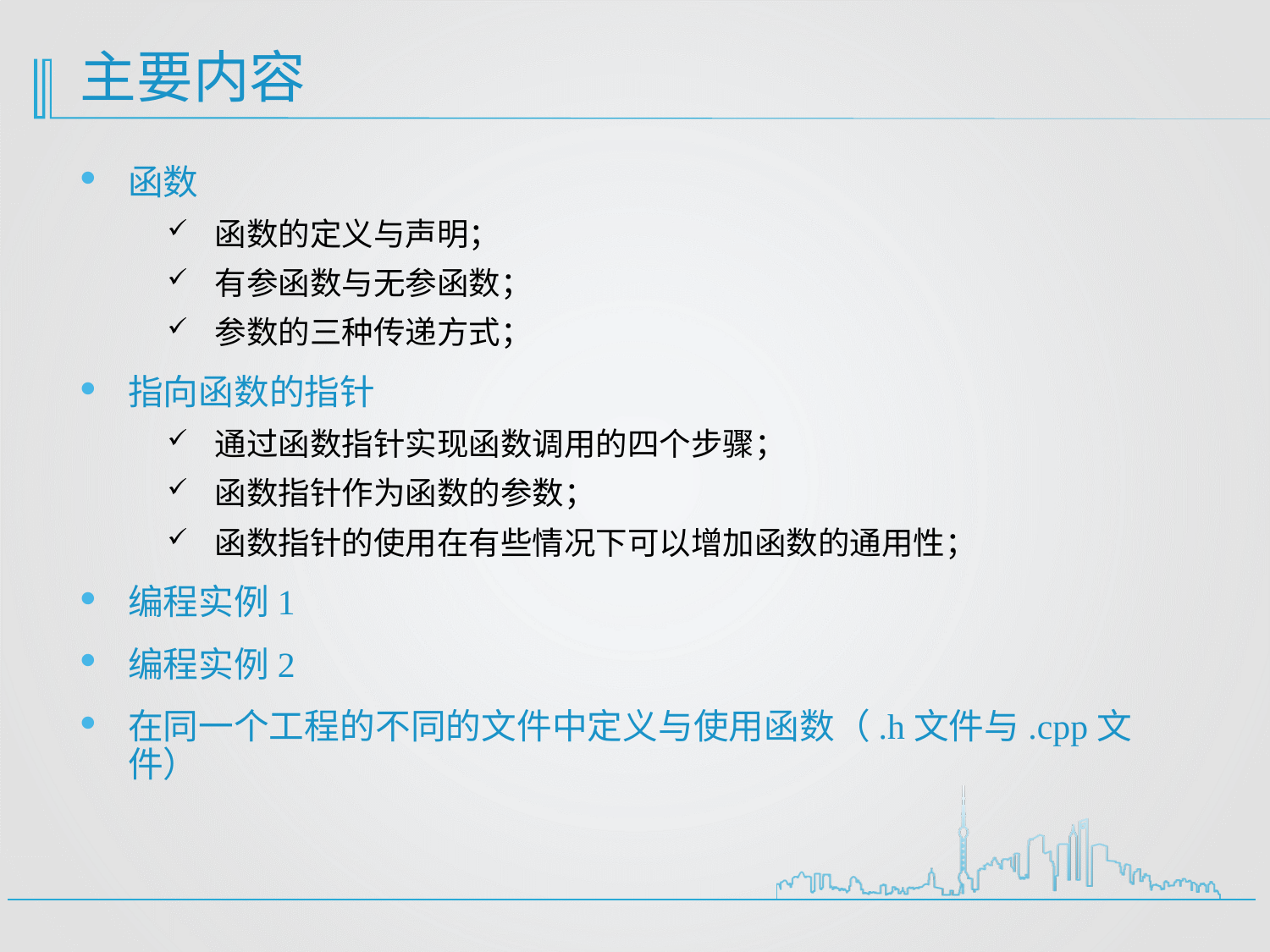

# 主要内容
函数
函数的定义与声明；
有参函数与无参函数；
参数的三种传递方式；
指向函数的指针
通过函数指针实现函数调用的四个步骤；
函数指针作为函数的参数；
函数指针的使用在有些情况下可以增加函数的通用性；
编程实例1
编程实例2
在同一个工程的不同的文件中定义与使用函数（.h文件与.cpp文件）